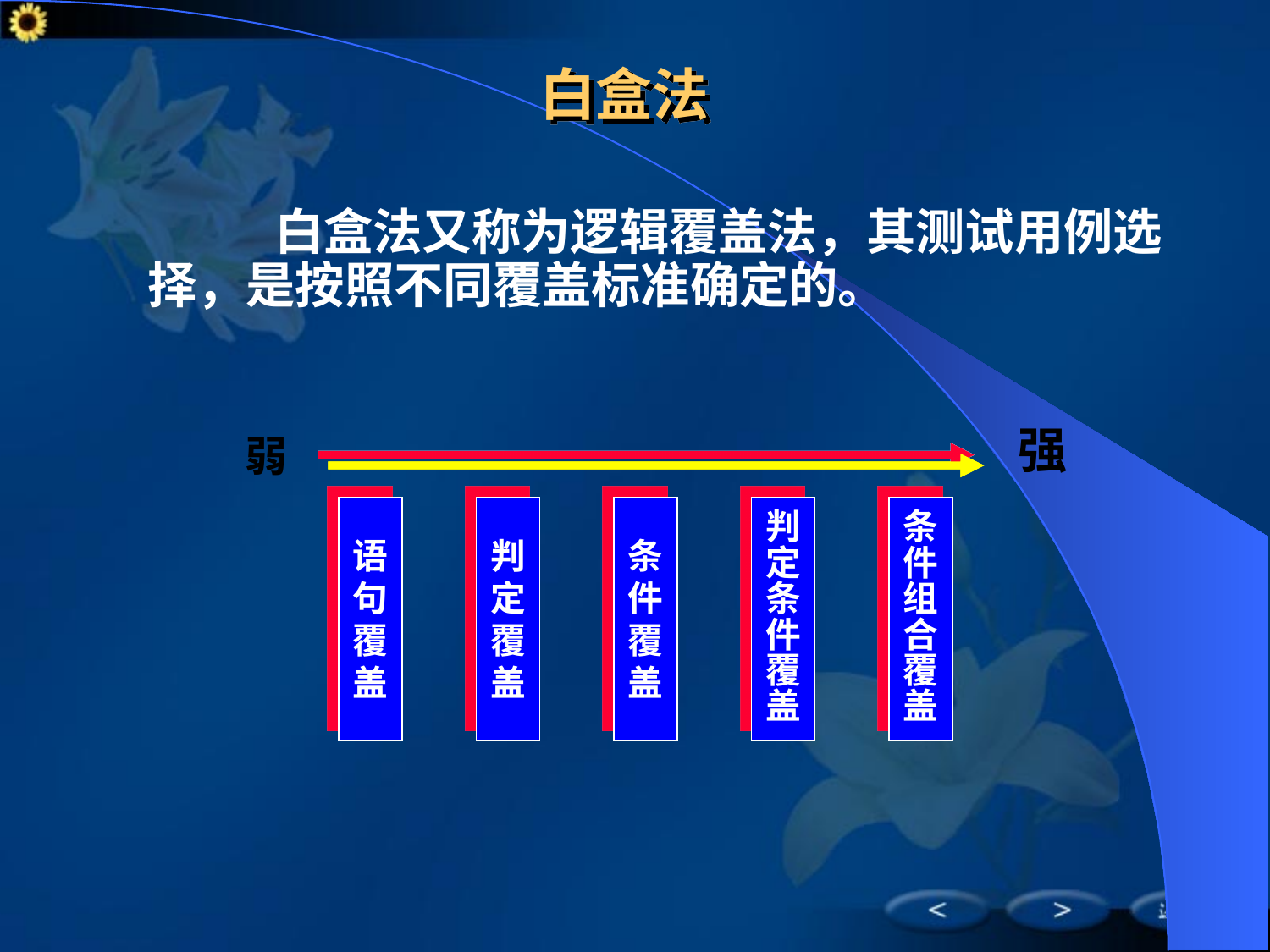

# 白盒法
		白盒法又称为逻辑覆盖法，其测试用例选择，是按照不同覆盖标准确定的。
强
弱

语
句
覆
盖
判
定
覆
盖
条
件
覆
盖
判
定
条
件
覆
盖
条
件
组
合
覆
盖